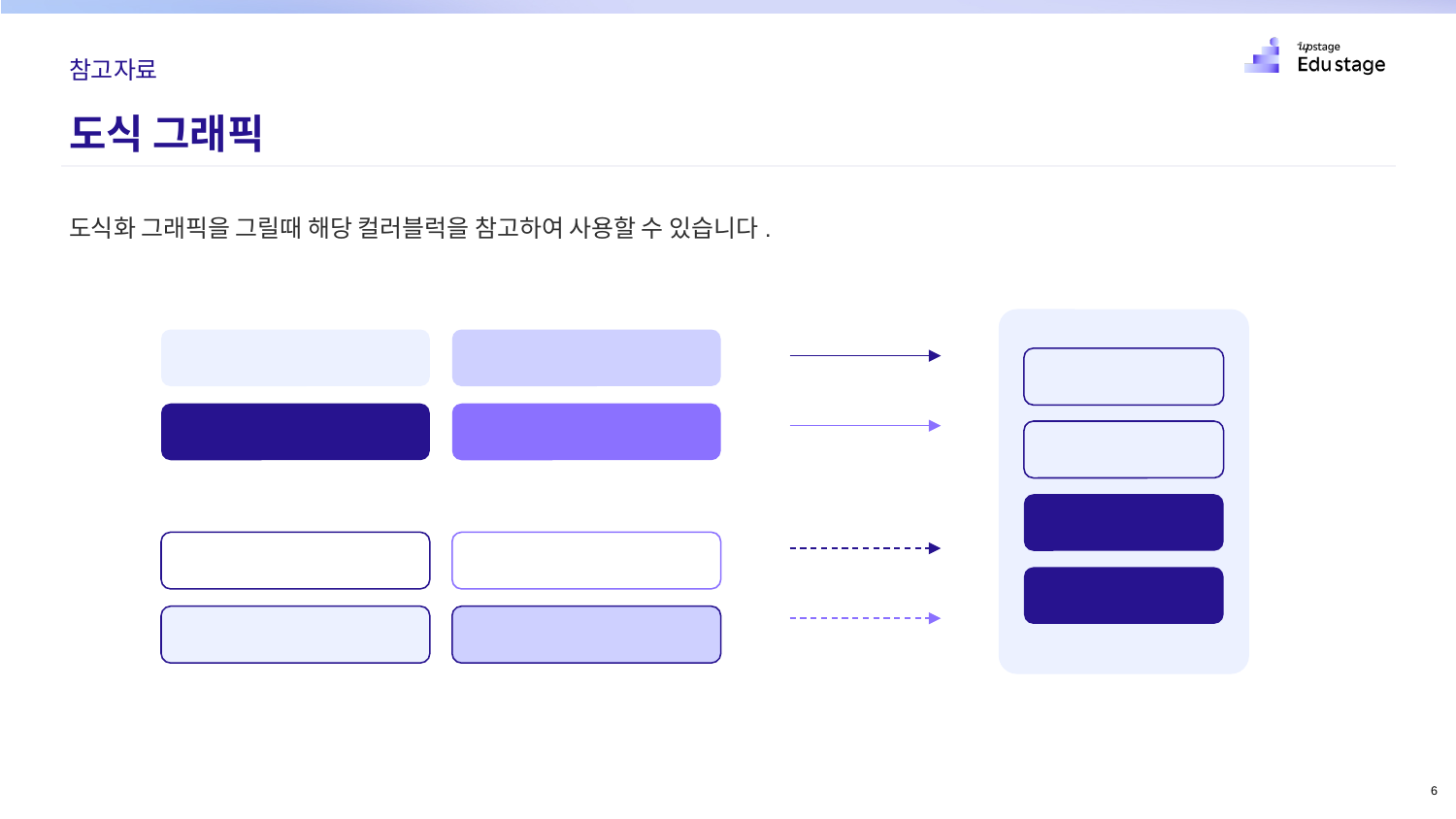

참고자료
도식 그래픽
도식화 그래픽을 그릴때 해당 컬러블럭을 참고하여 사용할 수 있습니다.